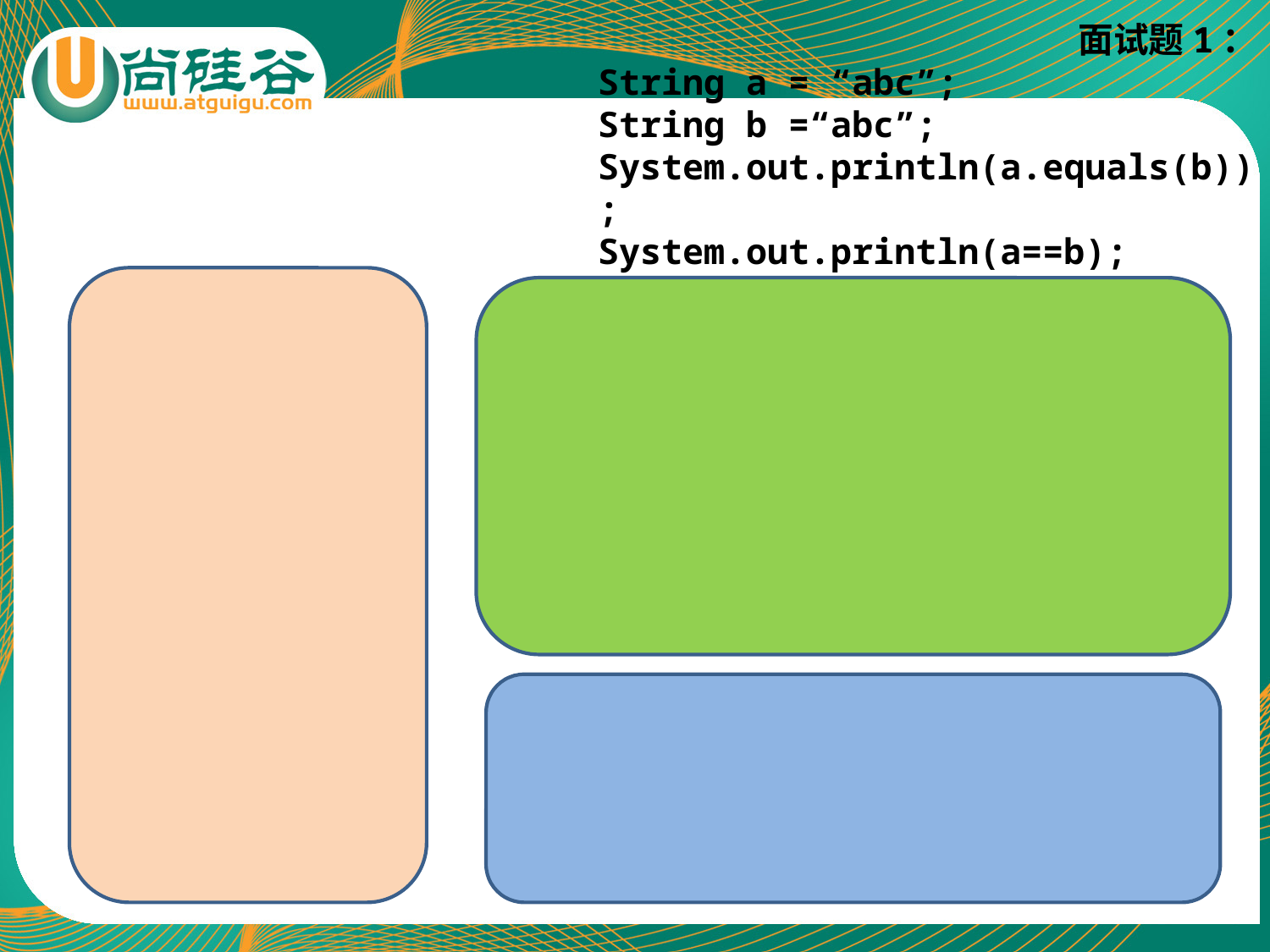

面试题1：
String a = “abc”;
String b =“abc”;
System.out.println(a.equals(b));
System.out.println(a==b);